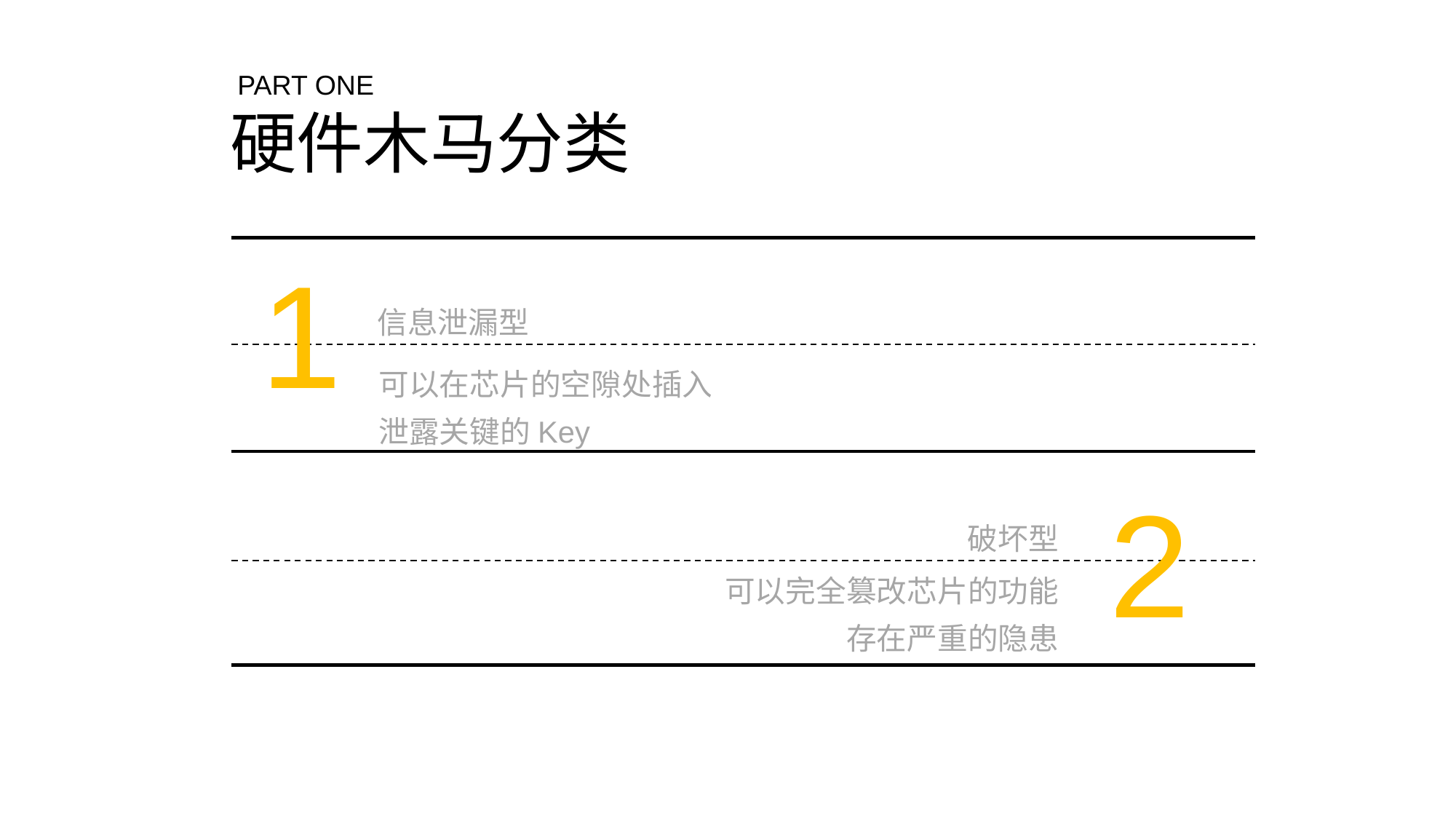

PART ONE
硬件木马分类
1
信息泄漏型
可以在芯片的空隙处插入
泄露关键的Key
2
破坏型
可以完全篡改芯片的功能
存在严重的隐患